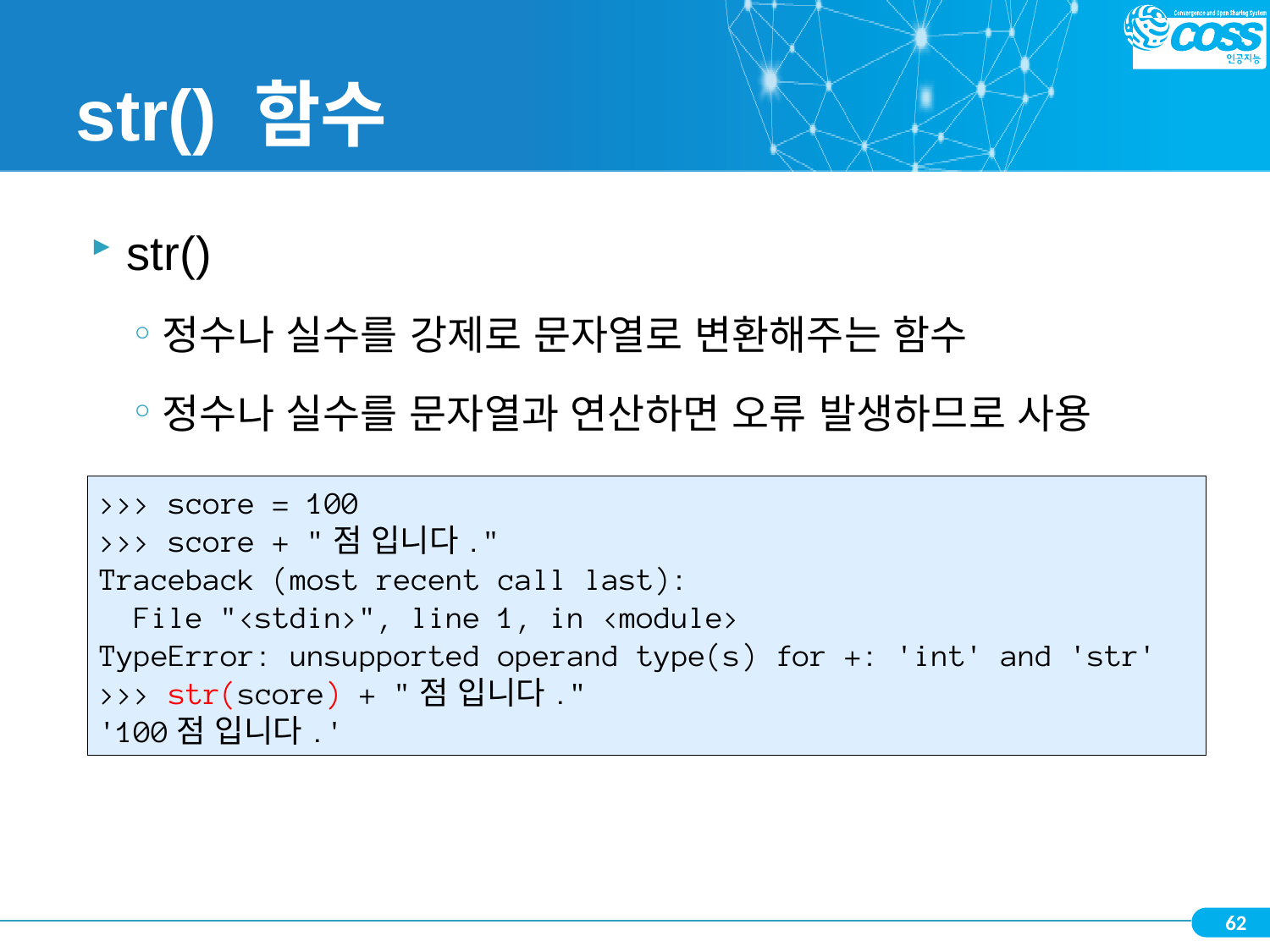

# str() 함수
str()
정수나 실수를 강제로 문자열로 변환해주는 함수
정수나 실수를 문자열과 연산하면 오류 발생하므로 사용
>>> score = 100
>>> score + "점 입니다."
Traceback (most recent call last):
  File "<stdin>", line 1, in <module>
TypeError: unsupported operand type(s) for +: 'int' and 'str'
>>> str(score) + "점 입니다."
'100점 입니다.'